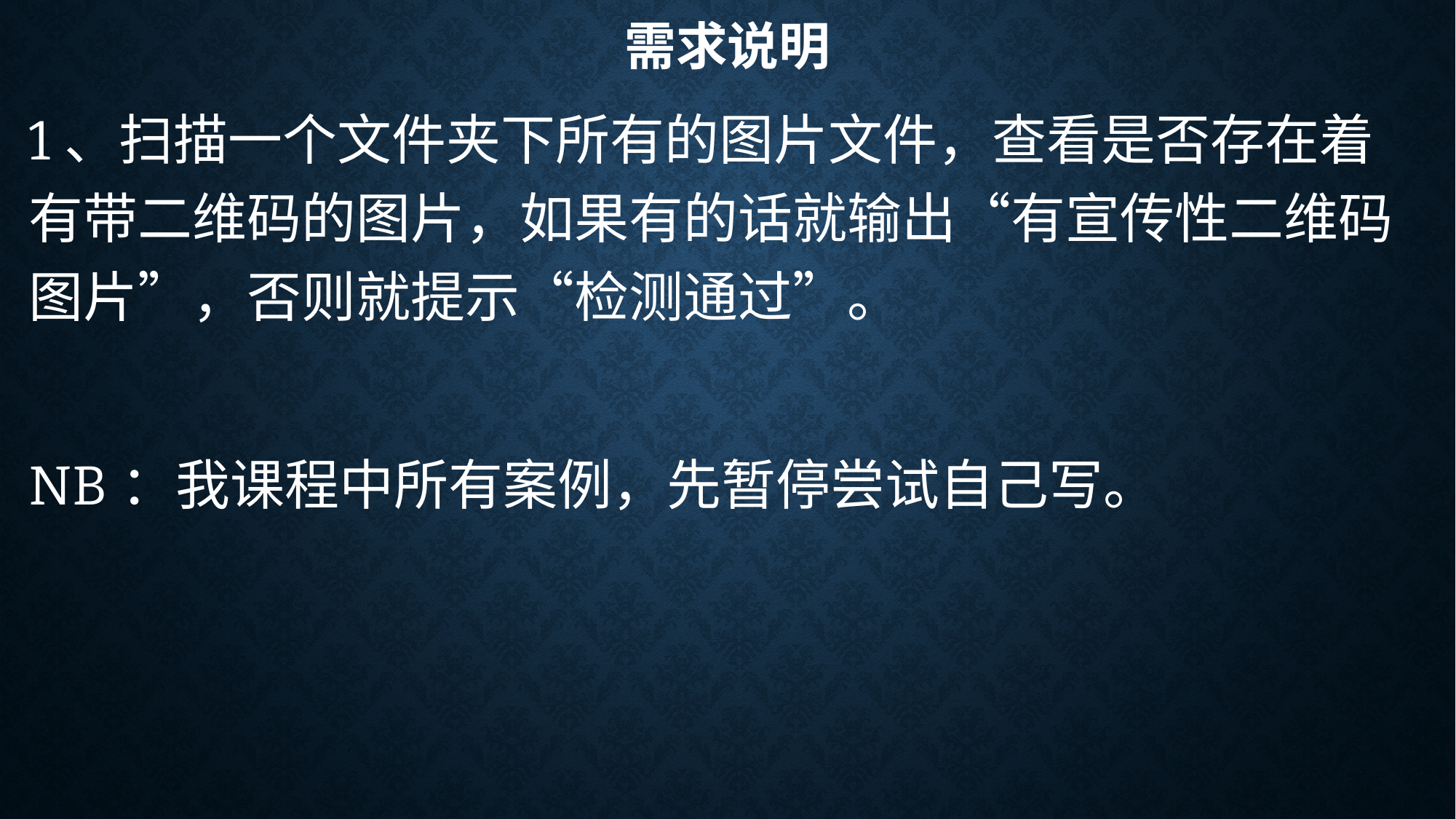

# 需求说明
1、扫描一个文件夹下所有的图片文件，查看是否存在着有带二维码的图片，如果有的话就输出“有宣传性二维码图片”，否则就提示“检测通过”。

NB：我课程中所有案例，先暂停尝试自己写。